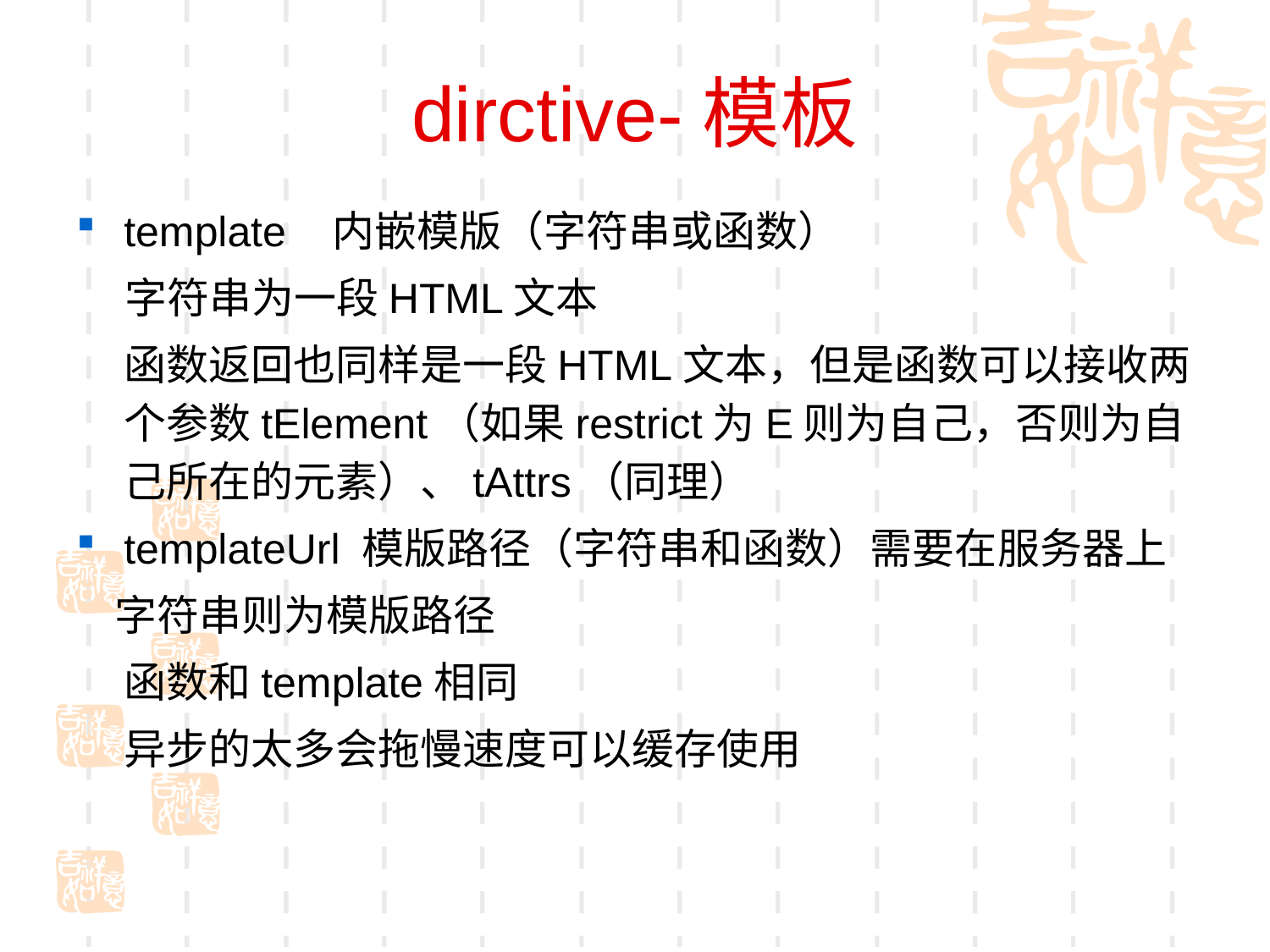

dirctive-模板
template   内嵌模版（字符串或函数）
    字符串为一段HTML文本
	函数返回也同样是一段HTML文本，但是函数可以接收两个参数tElement（如果restrict为E则为自己，否则为自己所在的元素）、tAttrs（同理）
templateUrl 模版路径（字符串和函数）需要在服务器上
   字符串则为模版路径
	函数和template相同
	异步的太多会拖慢速度可以缓存使用